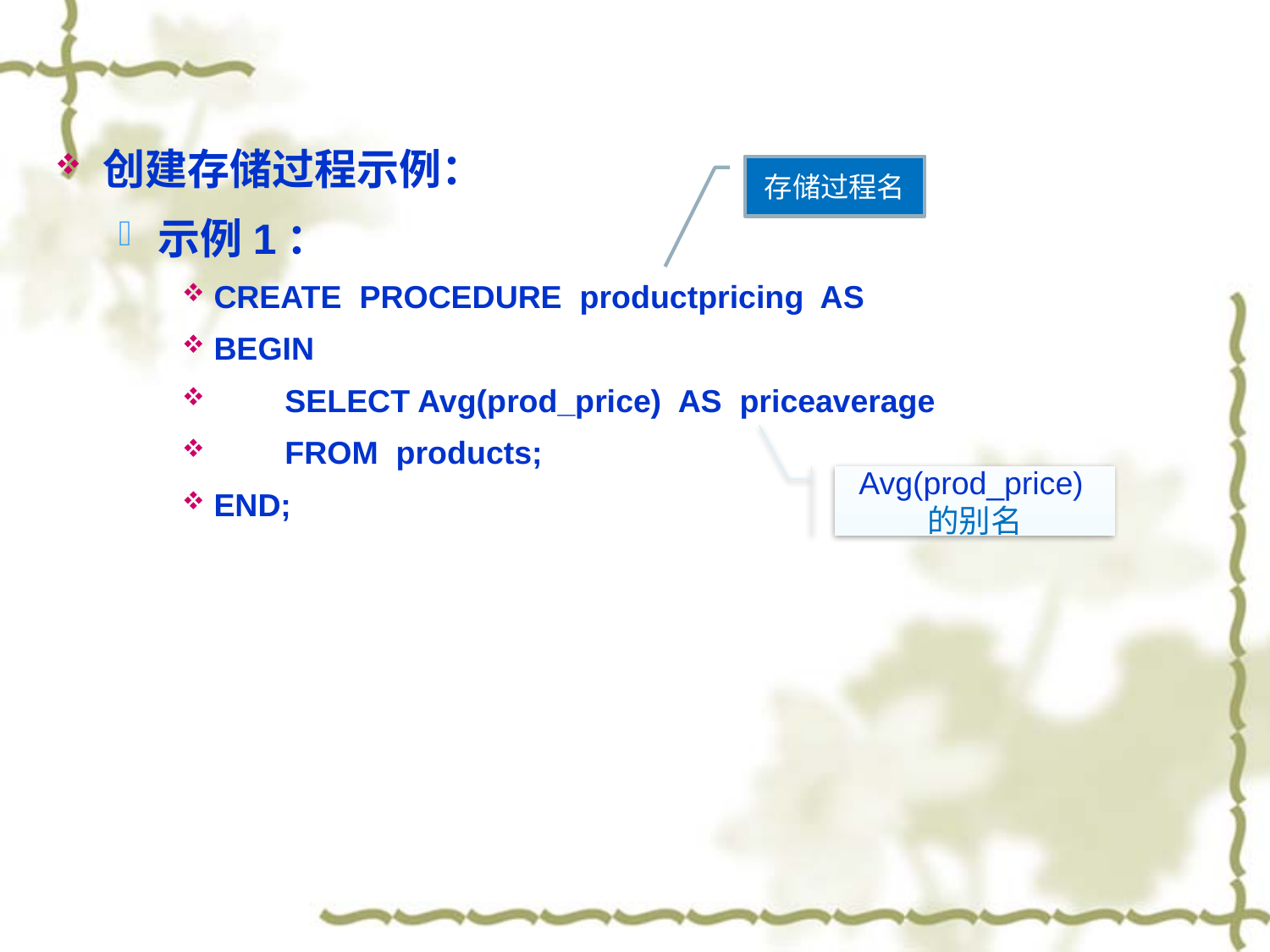

创建存储过程示例：
示例1：
CREATE  PROCEDURE  productpricing  AS
BEGIN
        SELECT Avg(prod_price)  AS  priceaverage
        FROM  products;
END;

存储过程名
Avg(prod_price)的别名